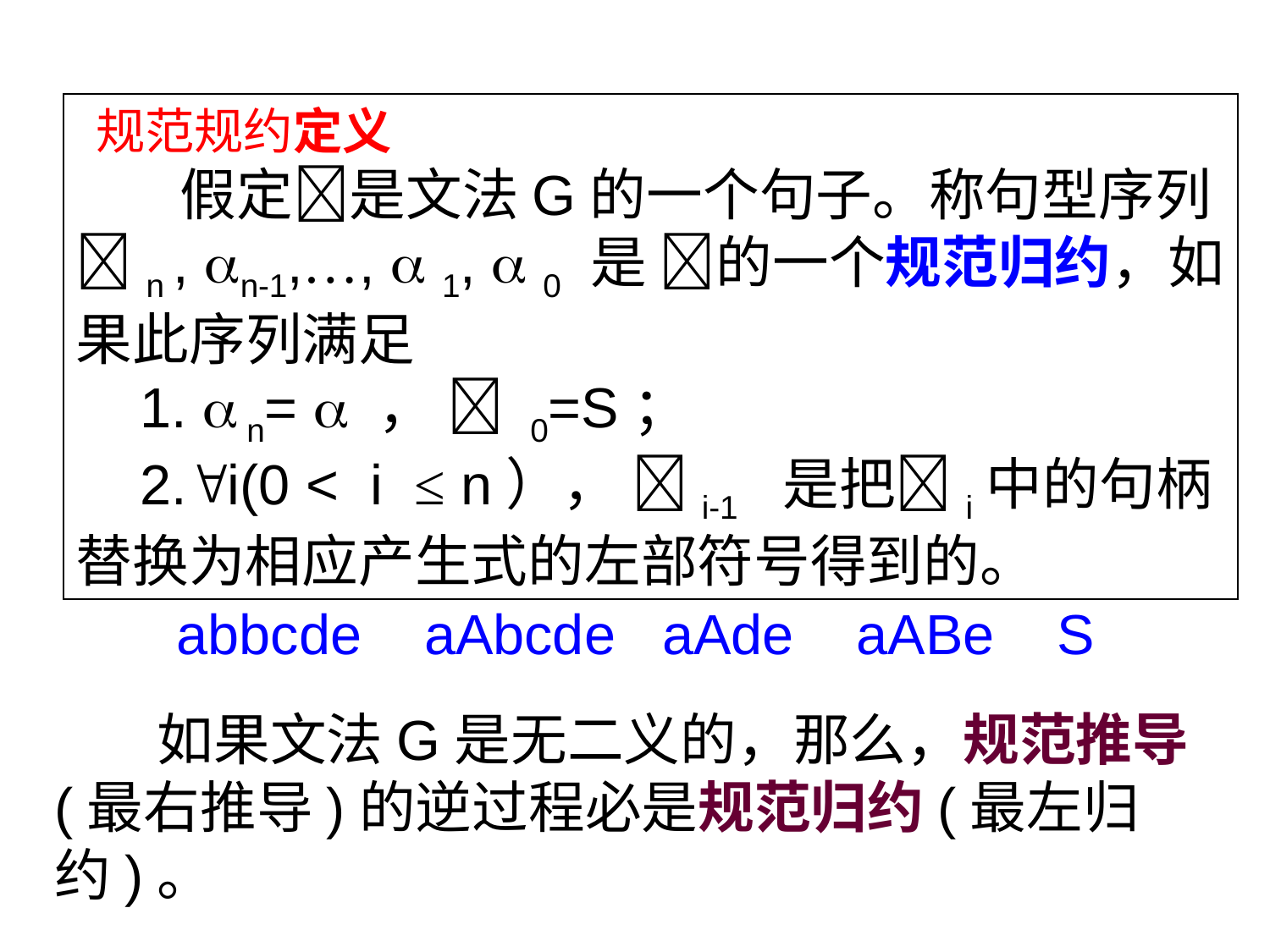

规范规约定义
       假定α是文法G的一个句子。称句型序列  αn , αn-1,…, α 1, α 0 是 α的一个规范归约，如果此序列满足
    1. α n= α ， α 0=S；
    2.∀i(0 <  i  ≤ n）， αi-1  是把αi中的句柄替换为相应产生式的左部符号得到的。
abbcde    aAbcde   aAde    aABe    S
       如果文法G是无二义的，那么，规范推导(最右推导)的逆过程必是规范归约(最左归约)。